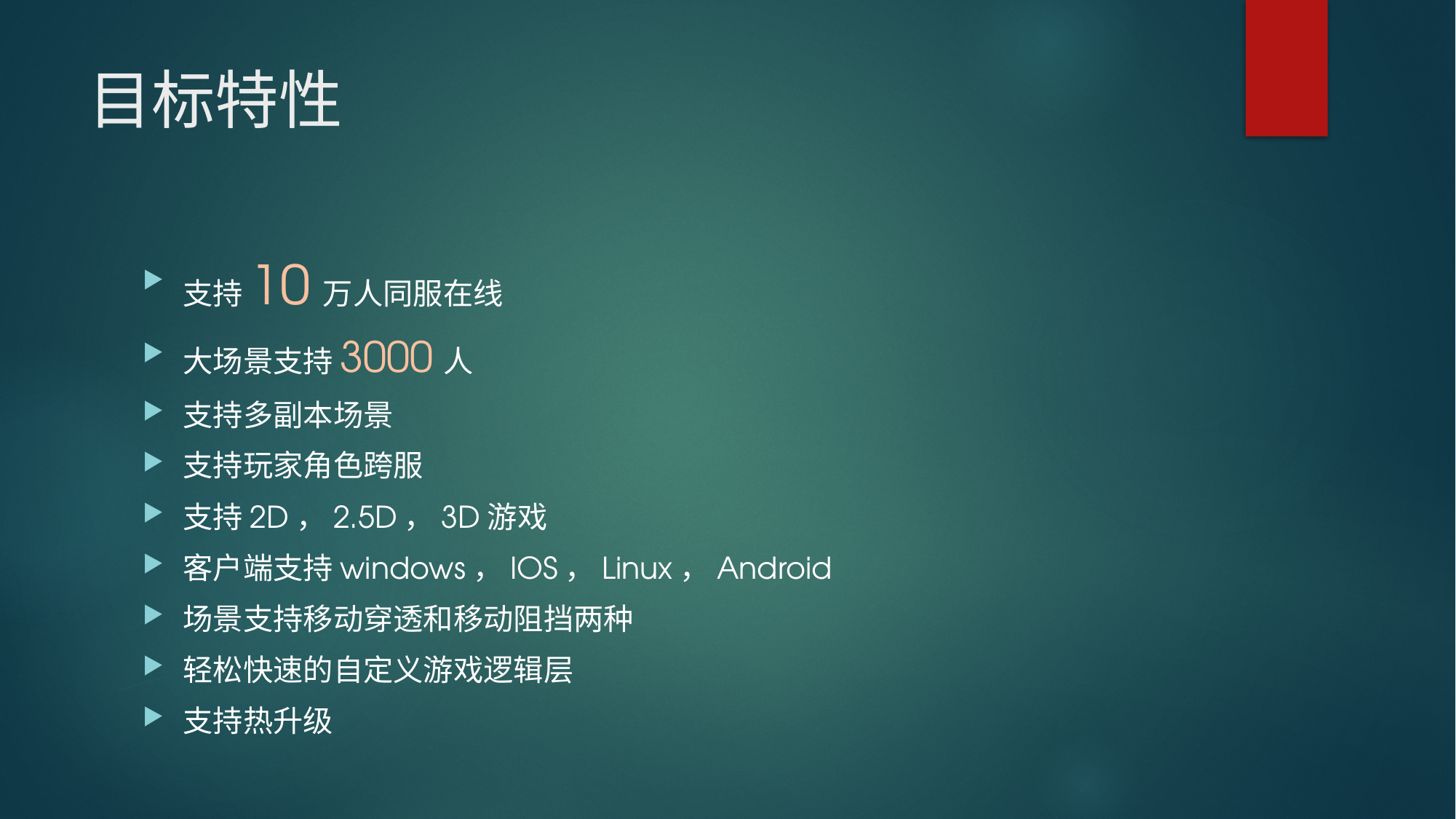

# 目标特性
支持10万人同服在线
大场景支持3000人
支持多副本场景
支持玩家角色跨服
支持2D，2.5D，3D游戏
客户端支持windows，IOS，Linux，Android
场景支持移动穿透和移动阻挡两种
轻松快速的自定义游戏逻辑层
支持热升级